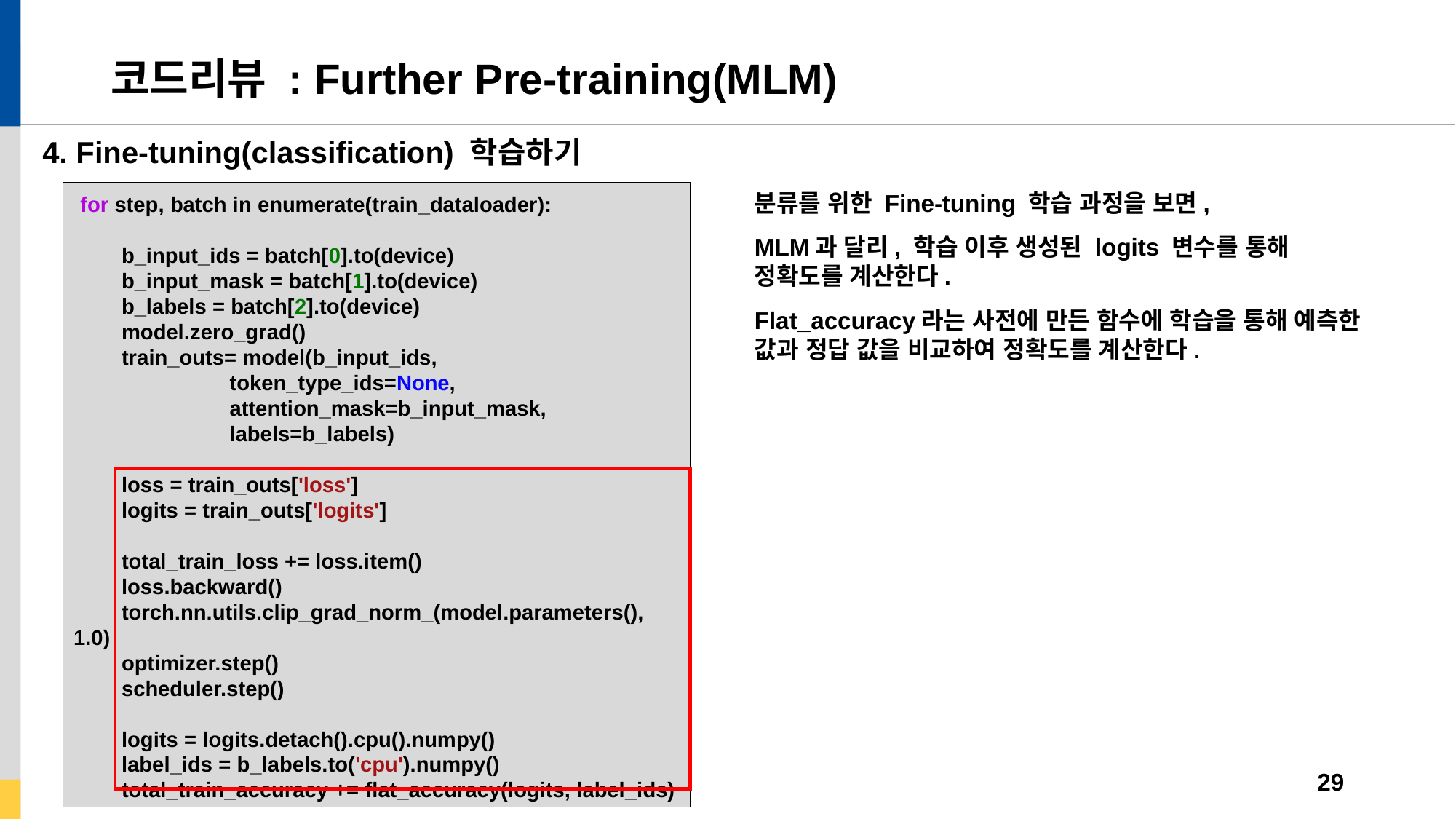

# 코드리뷰 : Further Pre-training(MLM)
4. Fine-tuning(classification) 학습하기
 for step, batch in enumerate(train_dataloader):

        b_input_ids = batch[0].to(device)
        b_input_mask = batch[1].to(device)
        b_labels = batch[2].to(device)
        model.zero_grad()
        train_outs= model(b_input_ids,
                          token_type_ids=None,
                          attention_mask=b_input_mask,
                          labels=b_labels)

        loss = train_outs['loss']
        logits = train_outs['logits']

        total_train_loss += loss.item()
        loss.backward()
        torch.nn.utils.clip_grad_norm_(model.parameters(), 1.0)
        optimizer.step()
        scheduler.step()

        logits = logits.detach().cpu().numpy()
        label_ids = b_labels.to('cpu').numpy()
        total_train_accuracy += flat_accuracy(logits, label_ids)
분류를 위한 Fine-tuning 학습 과정을 보면,
MLM과 달리, 학습 이후 생성된 logits 변수를 통해 정확도를 계산한다.
Flat_accuracy라는 사전에 만든 함수에 학습을 통해 예측한 값과 정답 값을 비교하여 정확도를 계산한다.

29